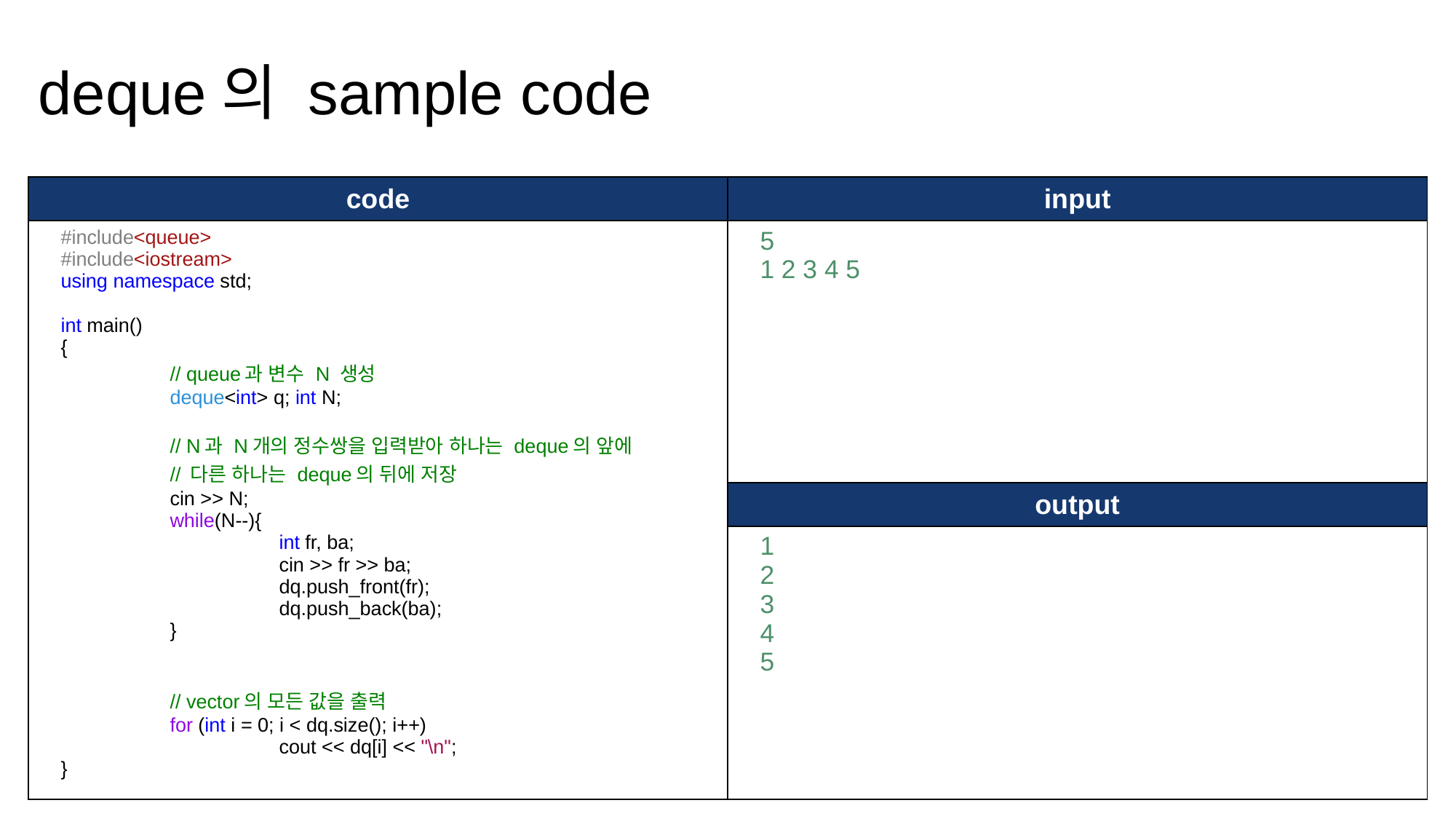

deque의 sample code
| code | input |
| --- | --- |
| #include<queue> #include<iostream> using namespace std; int main() { // queue과 변수 N 생성 deque<int> q; int N; // N과 N개의 정수쌍을 입력받아 하나는 deque의 앞에 // 다른 하나는 deque의 뒤에 저장 cin >> N; while(N--){ int fr, ba; cin >> fr >> ba; dq.push\_front(fr); dq.push\_back(ba); } // vector의 모든 값을 출력 for (int i = 0; i < dq.size(); i++) cout << dq[i] << "\n"; } | 5 1 2 3 4 5 |
|  | output |
|  | 1 2 3 4 5 |